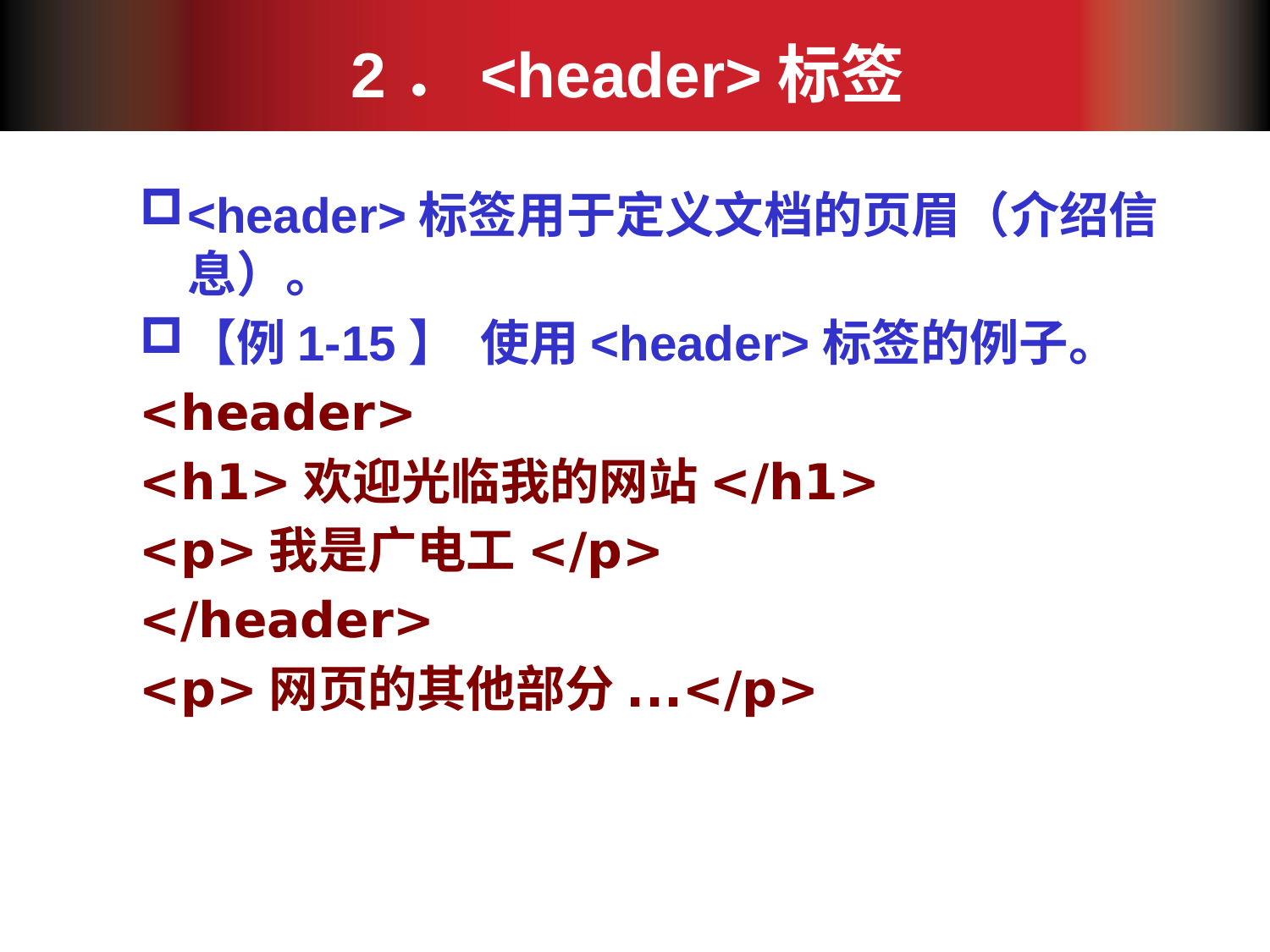

# 2．<header>标签
<header>标签用于定义文档的页眉（介绍信息）。
【例1-15】  使用<header>标签的例子。
<header>
<h1>欢迎光临我的网站</h1>
<p>我是广电工</p>
</header>
<p>网页的其他部分...</p>